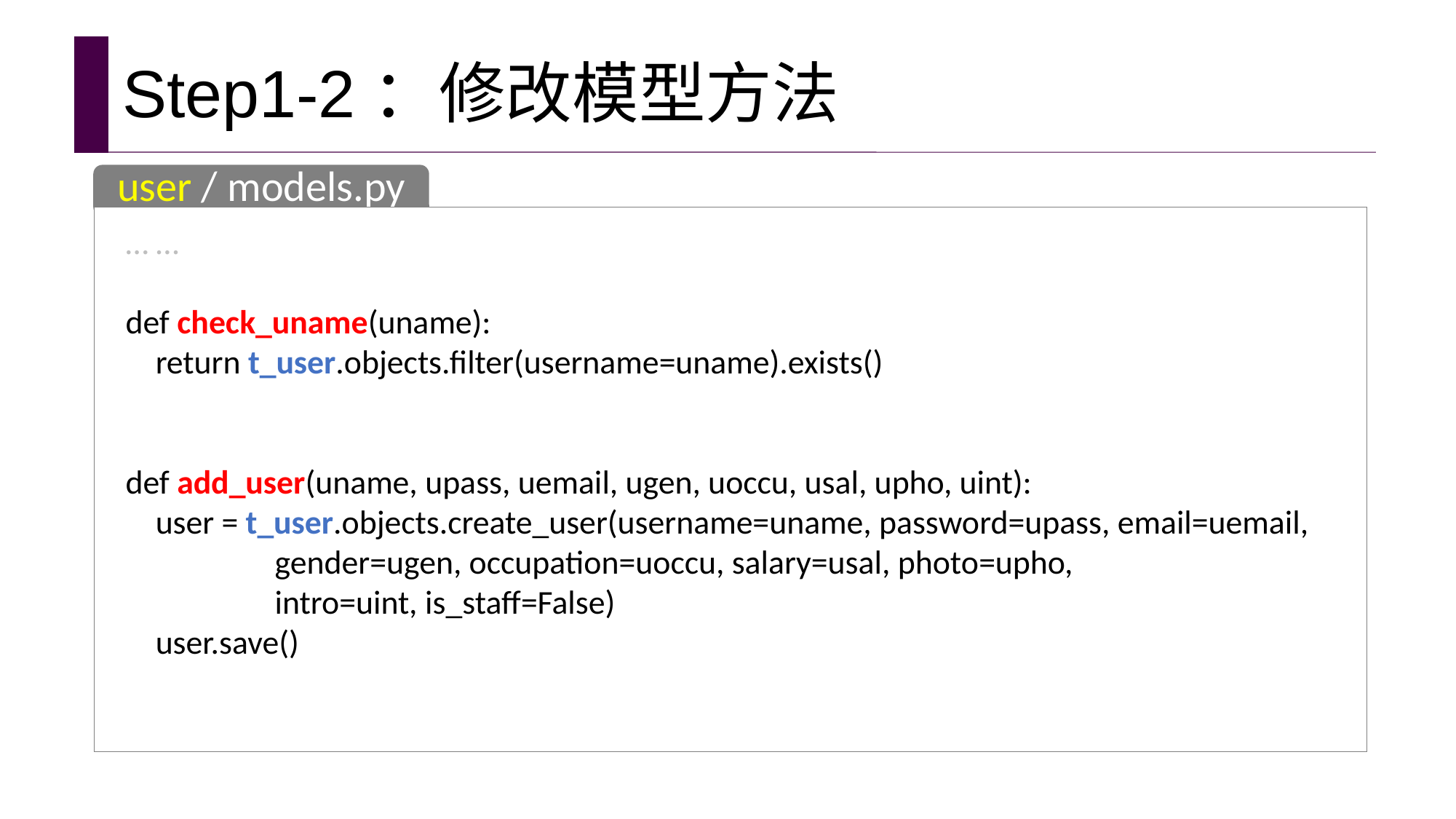

# Step1-2：修改模型方法
user / models.py

… …

def check_uname(uname):
    return t_user.objects.filter(username=uname).exists()

def add_user(uname, upass, uemail, ugen, uoccu, usal, upho, uint):
    user = t_user.objects.create_user(username=uname, password=upass, email=uemail,
                    gender=ugen, occupation=uoccu, salary=usal, photo=upho,
                    intro=uint, is_staff=False)
    user.save()